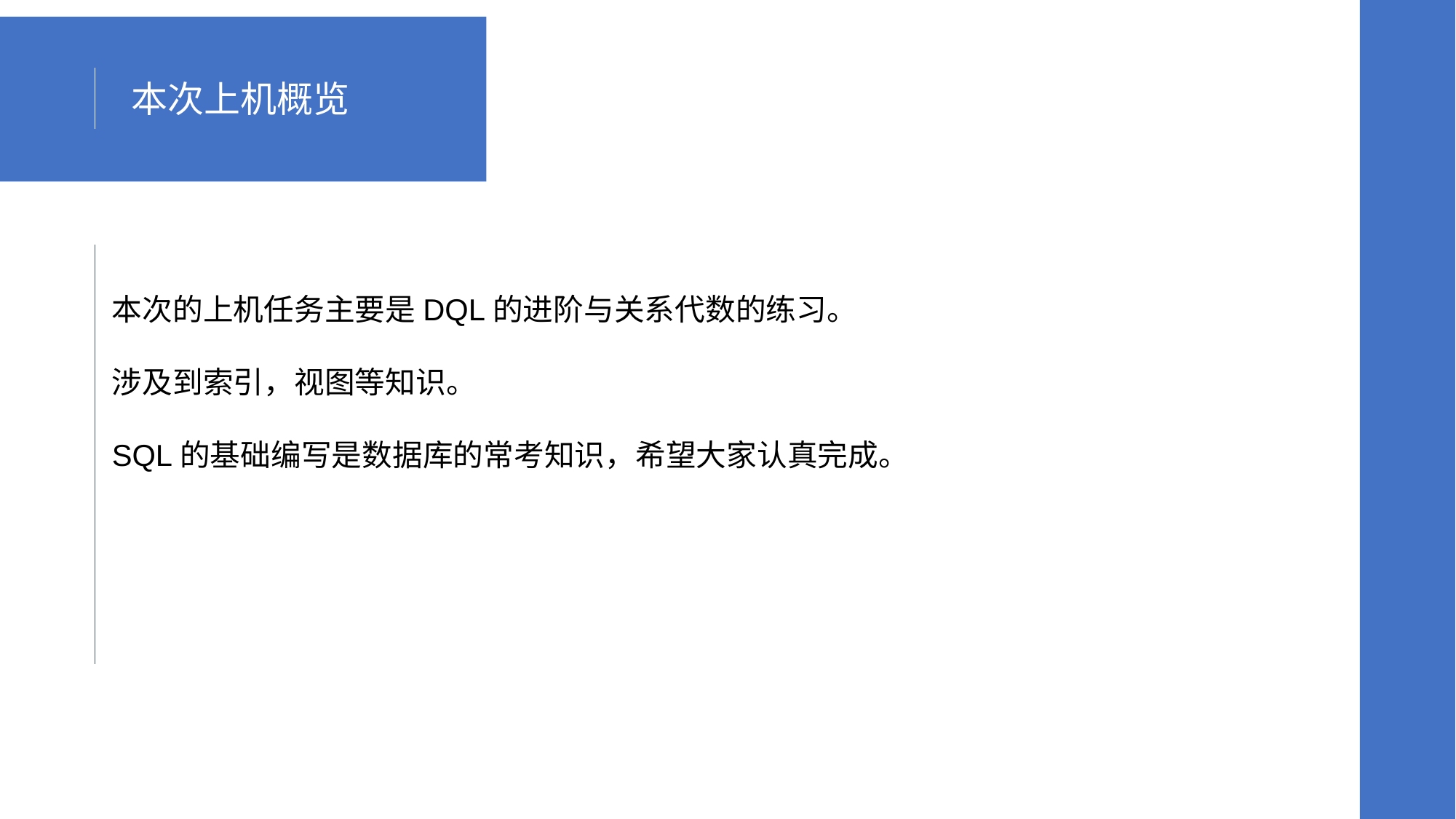

本次上机概览
本次的上机任务主要是DQL的进阶与关系代数的练习。

涉及到索引，视图等知识。

SQL的基础编写是数据库的常考知识，希望大家认真完成。